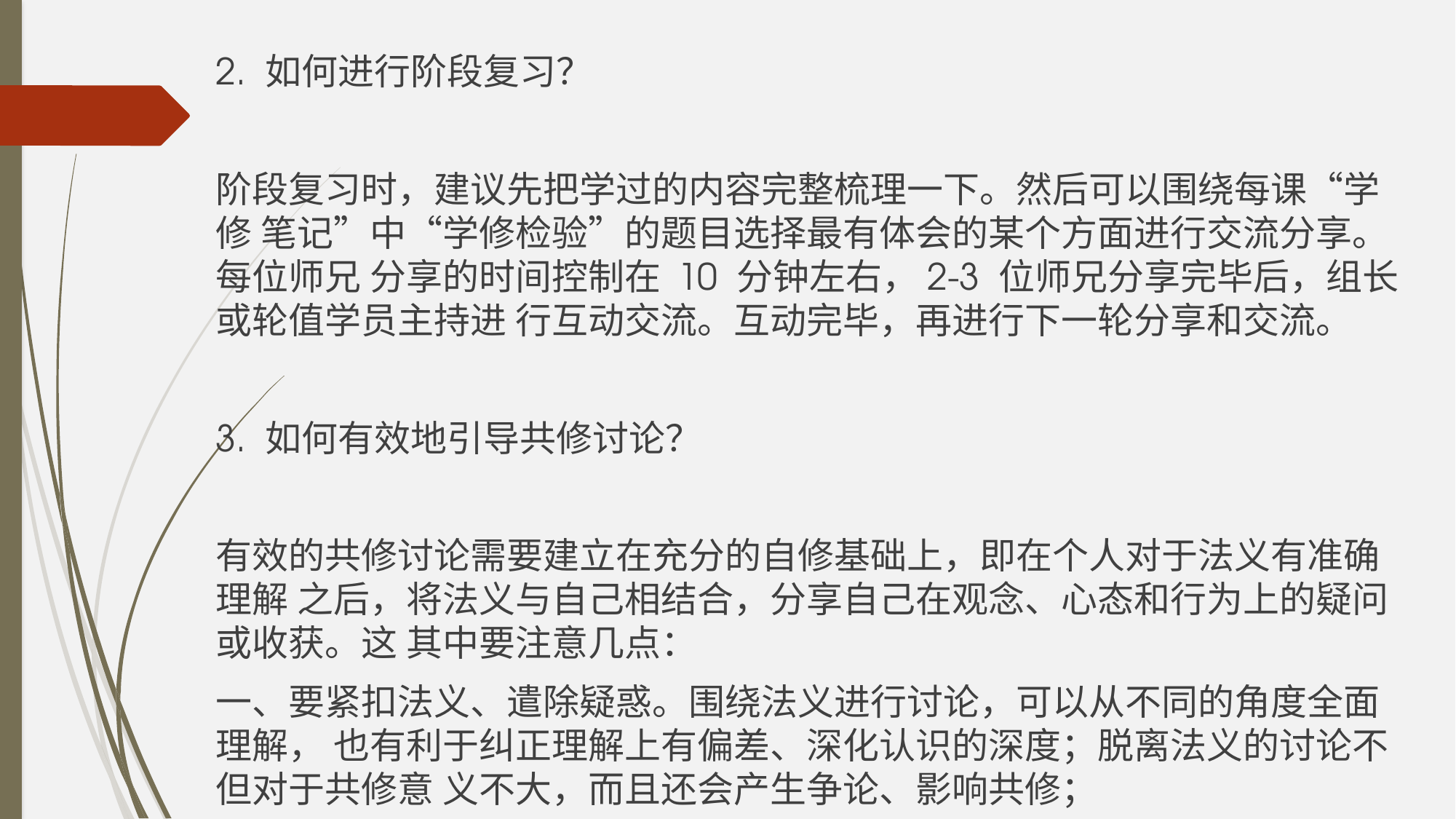

2. 如何进行阶段复习？

阶段复习时，建议先把学过的内容完整梳理一下。然后可以围绕每课“学修 笔记”中“学修检验”的题目选择最有体会的某个方面进行交流分享。每位师兄 分享的时间控制在 10 分钟左右，2-3 位师兄分享完毕后，组长或轮值学员主持进 行互动交流。互动完毕，再进行下一轮分享和交流。

3. 如何有效地引导共修讨论？

有效的共修讨论需要建立在充分的自修基础上，即在个人对于法义有准确理解 之后，将法义与自己相结合，分享自己在观念、心态和行为上的疑问或收获。这 其中要注意几点：
一、要紧扣法义、遣除疑惑。围绕法义进行讨论，可以从不同的角度全面理解， 也有利于纠正理解上有偏差、深化认识的深度；脱离法义的讨论不但对于共修意 义不大，而且还会产生争论、影响共修；